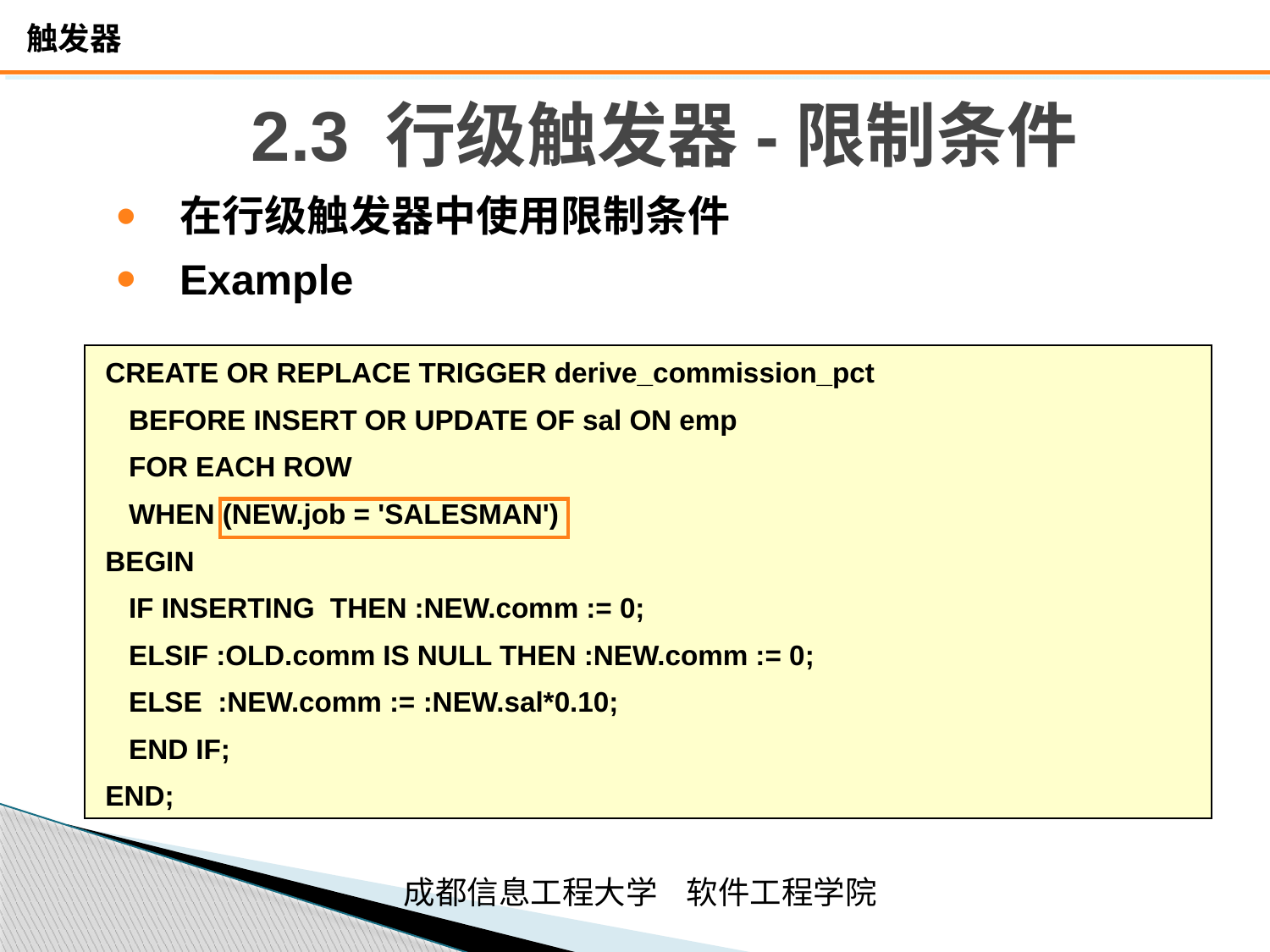

# 2.3 行级触发器-限制条件
在行级触发器中使用限制条件
Example
 CREATE OR REPLACE TRIGGER derive_commission_pct
    BEFORE INSERT OR UPDATE OF sal ON emp
    FOR EACH ROW
    WHEN (NEW.job = 'SALESMAN')
 BEGIN
    IF INSERTING  THEN :NEW.comm := 0;
    ELSIF :OLD.comm IS NULL THEN :NEW.comm := 0;
    ELSE  :NEW.comm := :NEW.sal*0.10;
    END IF;
 END;